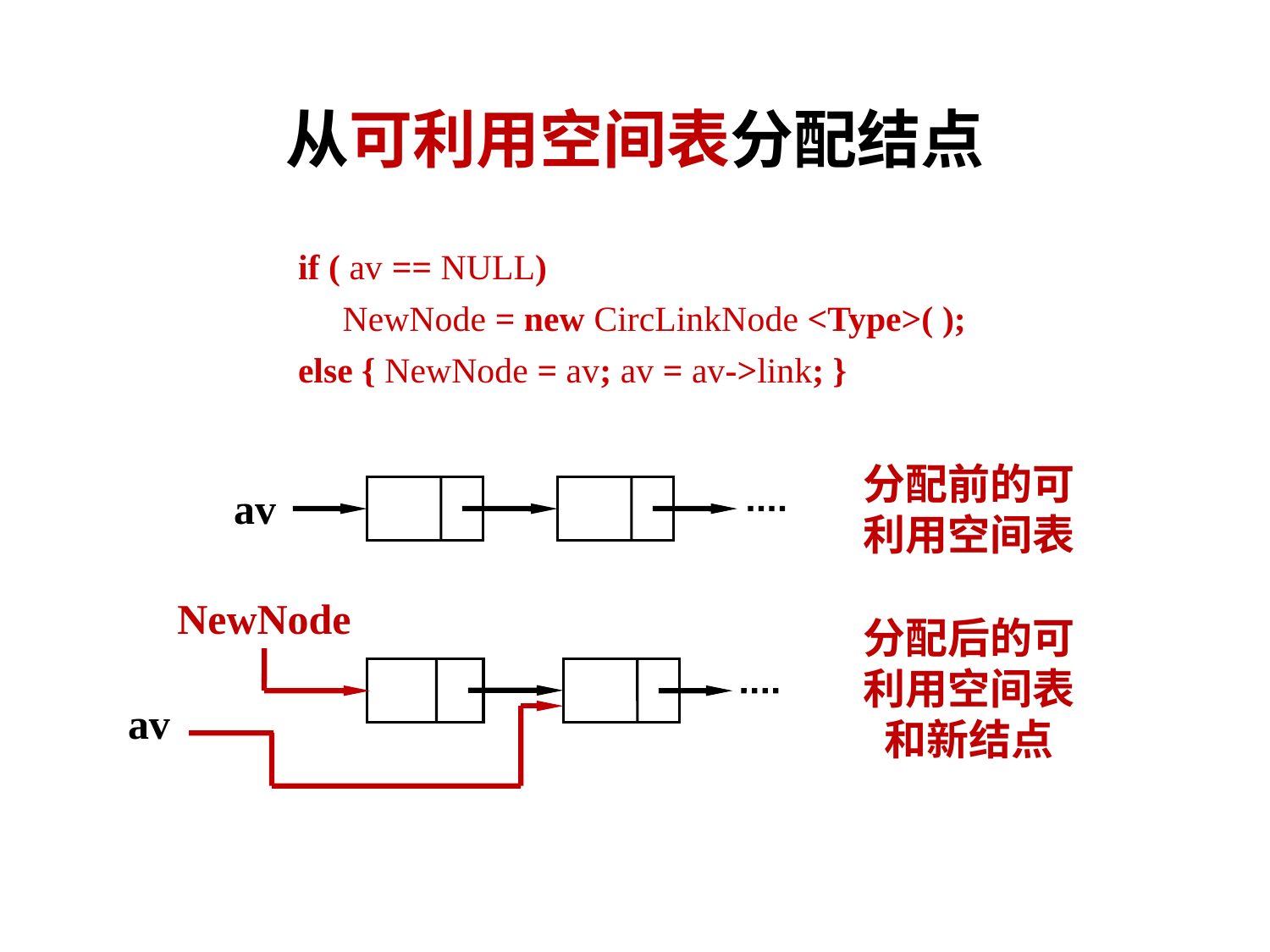

# 从可利用空间表分配结点
if ( av == NULL)
     NewNode = new CircLinkNode <Type>( );
else { NewNode = av; av = av->link; }
分配前的可利用空间表
av

NewNode
分配后的可利用空间表和新结点

av